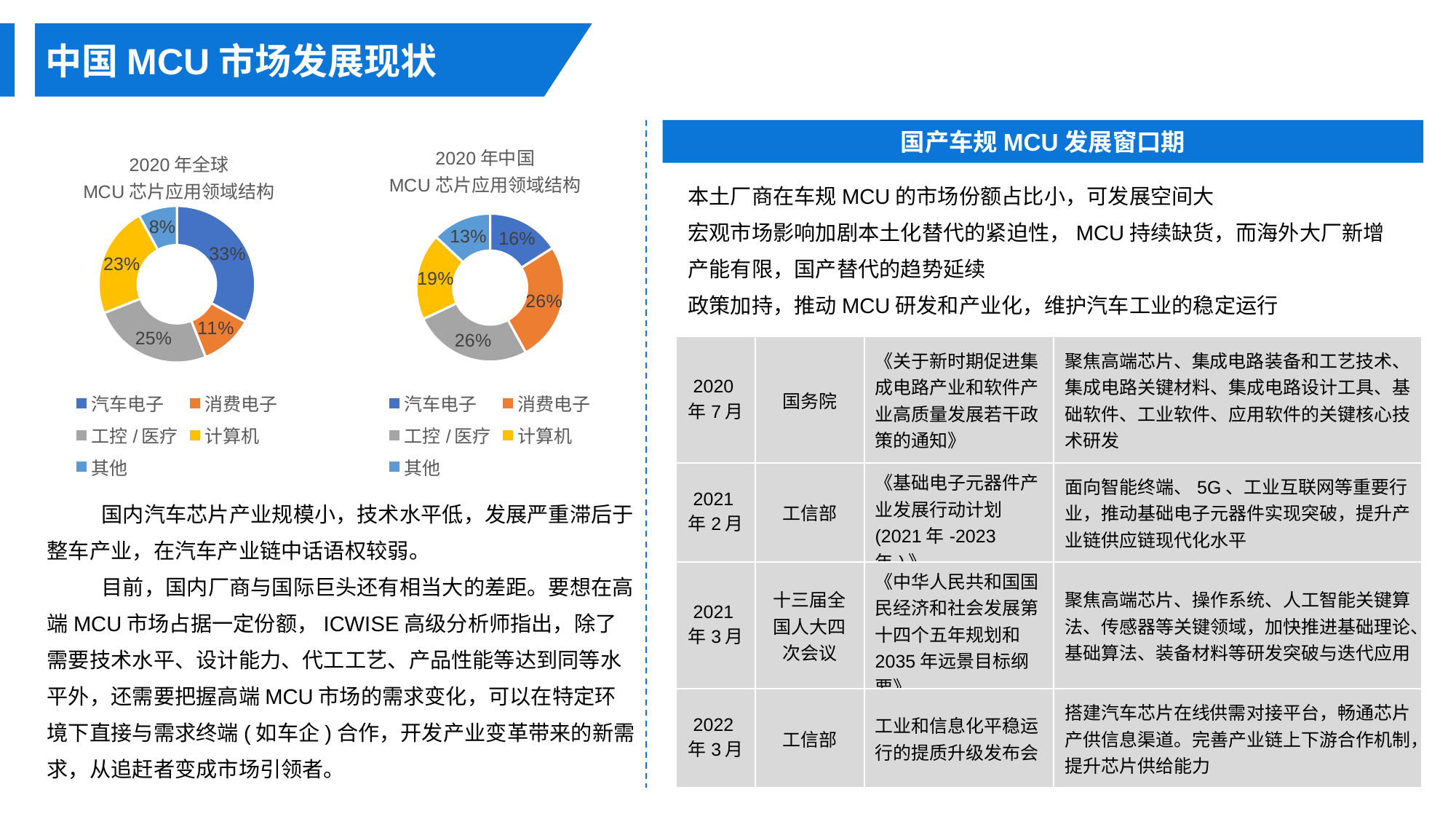

中国MCU市场发展现状

### Chart: 2020年全球
MCU芯片应用领域结构

| Category | 2020年全球及中国MCU芯片应用领域结构 |
|---|---|
| 汽车电子 | 0.33 |
| 消费电子 | 0.11 |
| 工控/医疗 | 0.25 |
| 计算机 | 0.23 |
| 其他 | 0.08 |

### Chart: 2020年中国
MCU芯片应用领域结构

| Category | 2020年全球及中国MCU芯片应用领域结构 |
|---|---|
| 汽车电子 | 0.16 |
| 消费电子 | 0.26 |
| 工控/医疗 | 0.26 |
| 计算机 | 0.19 |
| 其他 | 0.13 |
国产车规MCU发展窗口期
本土厂商在车规MCU的市场份额占比小，可发展空间大
宏观市场影响加剧本土化替代的紧迫性，MCU持续缺货，而海外大厂新增
产能有限，国产替代的趋势延续
政策加持，推动MCU研发和产业化，维护汽车工业的稳定运行
|  |  |  |  |
| --- | --- | --- | --- |
| 2020年7月 | 国务院 | 《关于新时期促进集成电路产业和软件产业高质量发展若干政策的通知》 | 聚焦高端芯片、集成电路装备和工艺技术、集成电路关键材料、集成电路设计工具、基础软件、工业软件、应用软件的关键核心技术研发 |
| 2021年2月 | 工信部 | 《基础电子元器件产业发展行动计划(2021年-2023年)》 | 面向智能终端、5G、工业互联网等重要行业，推动基础电子元器件实现突破，提升产业链供应链现代化水平 |
| 2021年3月 | 十三届全国人大四次会议 | 《中华人民共和国国民经济和社会发展第十四个五年规划和2035年远景目标纲要》 | 聚焦高端芯片、操作系统、人工智能关键算法、传感器等关键领域，加快推进基础理论、基础算法、装备材料等研发突破与迭代应用 |
| 2022年3月 | 工信部 | 工业和信息化平稳运行的提质升级发布会 | 搭建汽车芯片在线供需对接平台，畅通芯片产供信息渠道。完善产业链上下游合作机制，提升芯片供给能力 |
国内汽车芯片产业规模小，技术水平低，发展严重滞后于整车产业，在汽车产业链中话语权较弱。
目前，国内厂商与国际巨头还有相当大的差距。要想在高端MCU市场占据一定份额，ICWISE高级分析师指出，除了需要技术水平、设计能力、代工工艺、产品性能等达到同等水平外，还需要把握高端MCU市场的需求变化，可以在特定环境下直接与需求终端(如车企)合作，开发产业变革带来的新需求，从追赶者变成市场引领者。